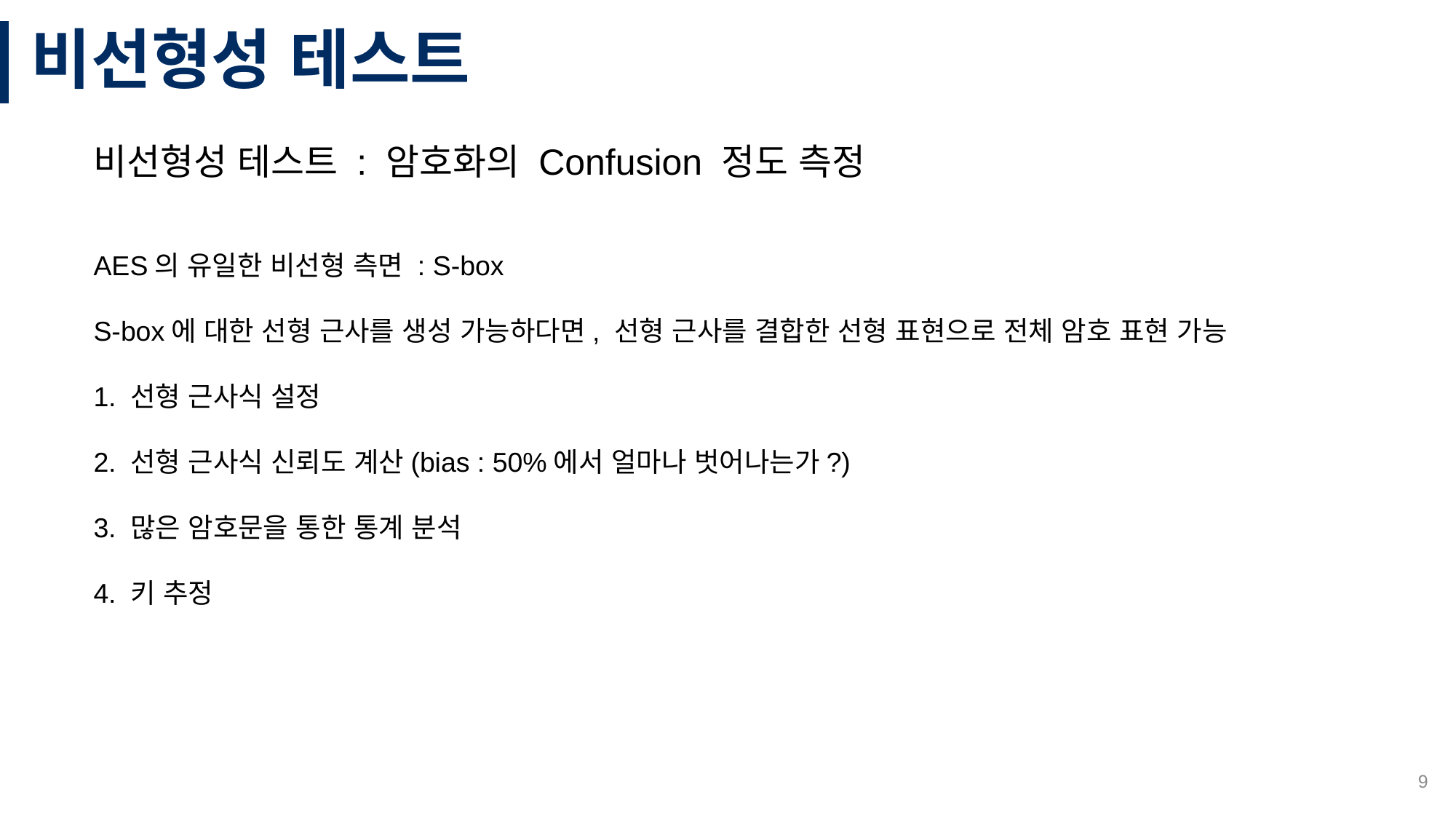

# 비선형성 테스트
비선형성 테스트 : 암호화의 Confusion 정도 측정

AES의 유일한 비선형 측면 : S-box

S-box에 대한 선형 근사를 생성 가능하다면, 선형 근사를 결합한 선형 표현으로 전체 암호 표현 가능

1. 선형 근사식 설정

2. 선형 근사식 신뢰도 계산(bias : 50%에서 얼마나 벗어나는가?)

3. 많은 암호문을 통한 통계 분석

4. 키 추정

9